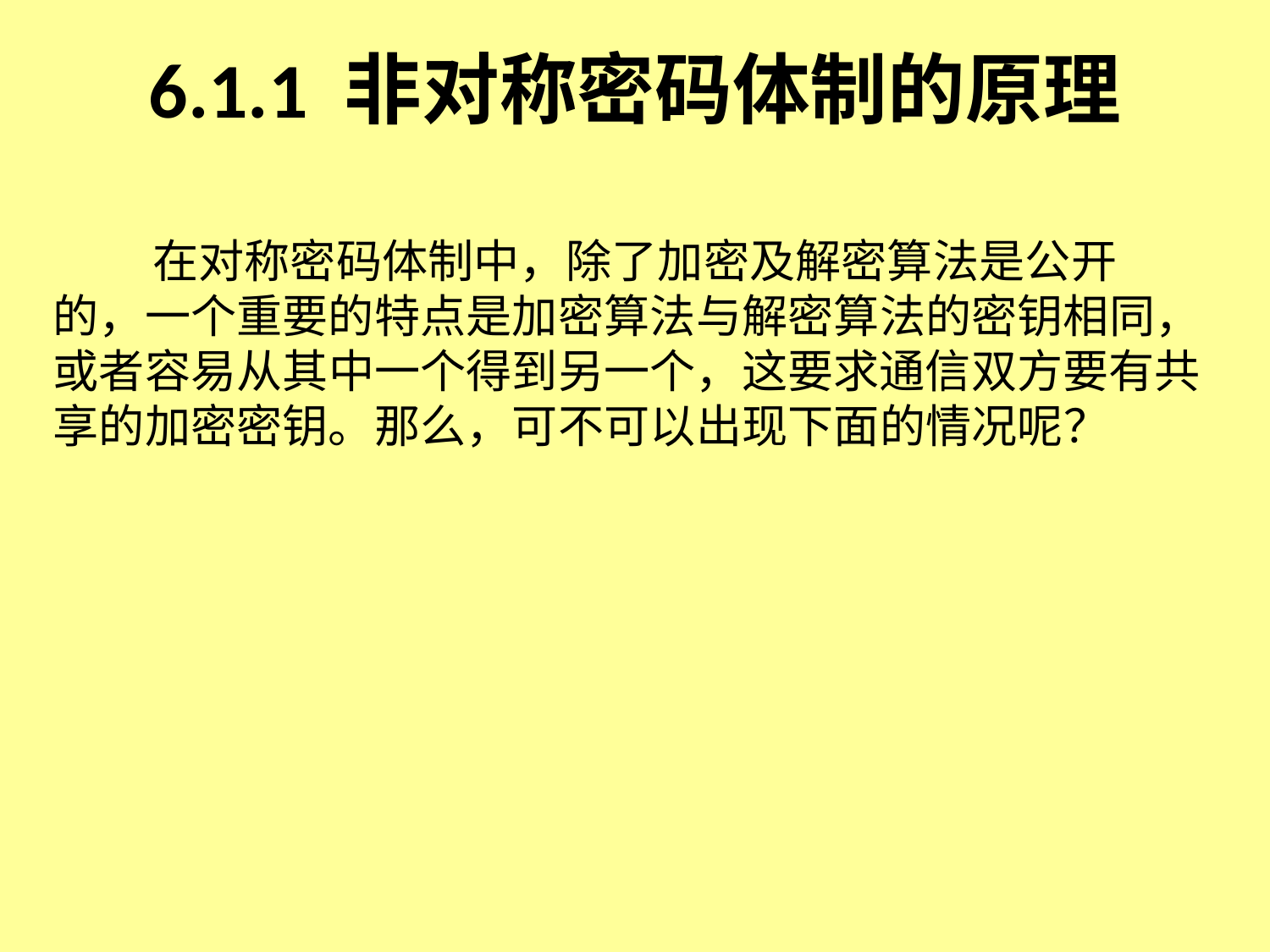

# 6.1.1 非对称密码体制的原理
在对称密码体制中，除了加密及解密算法是公开的，一个重要的特点是加密算法与解密算法的密钥相同，或者容易从其中一个得到另一个，这要求通信双方要有共享的加密密钥。那么，可不可以出现下面的情况呢？